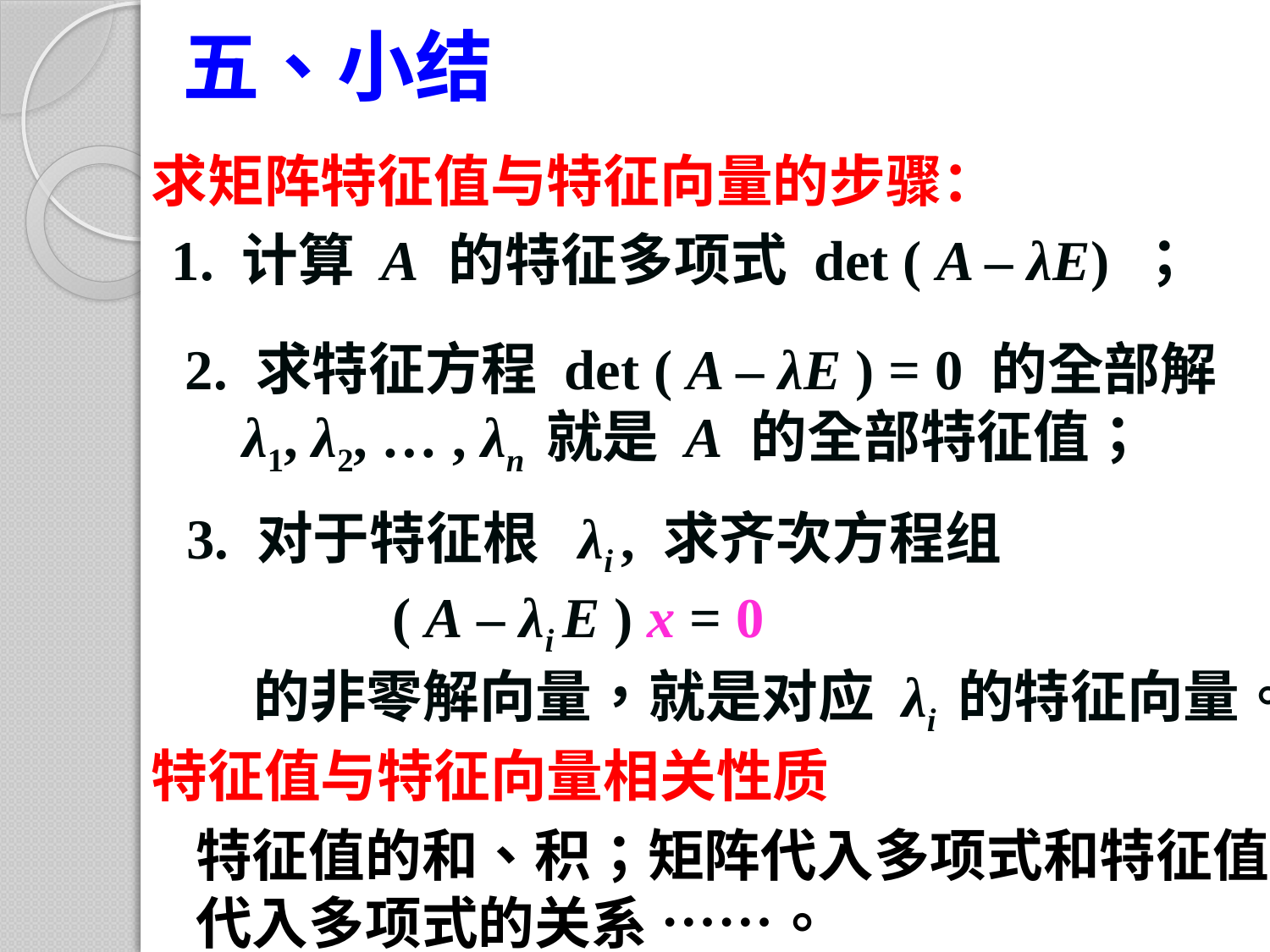

# 五、小结
求矩阵特征值与特征向量的步骤：
1. 计算 A 的特征多项式 det ( A – λE) ；
2. 求特征方程 det ( A – λE ) = 0 的全部解
    λ1, λ2, … , λn 就是 A 的全部特征值；
3. 对于特征根  λi , 求齐次方程组
( A – λi E ) x = 0
的非零解向量，就是对应 λi 的特征向量。
特征值与特征向量相关性质
特征值的和、积；矩阵代入多项式和特征值
代入多项式的关系 ……。